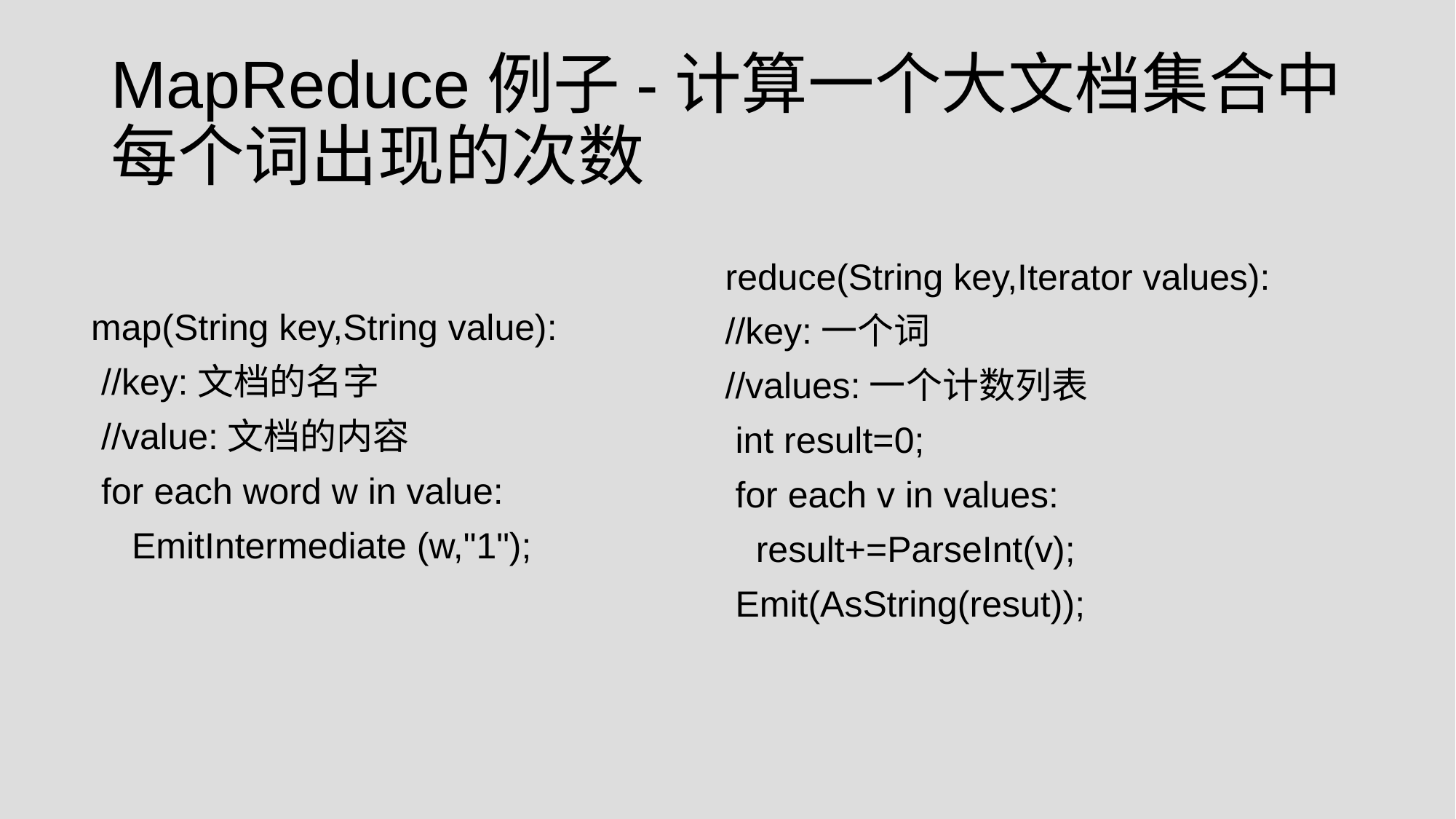

# MapReduce例子-计算一个大文档集合中每个词出现的次数
reduce(String key,Iterator values):
//key:一个词
//values:一个计数列表
 int result=0;
 for each v in values:
   result+=ParseInt(v);
 Emit(AsString(resut));
map(String key,String value):
 //key:文档的名字
 //value:文档的内容
 for each word w in value:
    EmitIntermediate (w,"1");